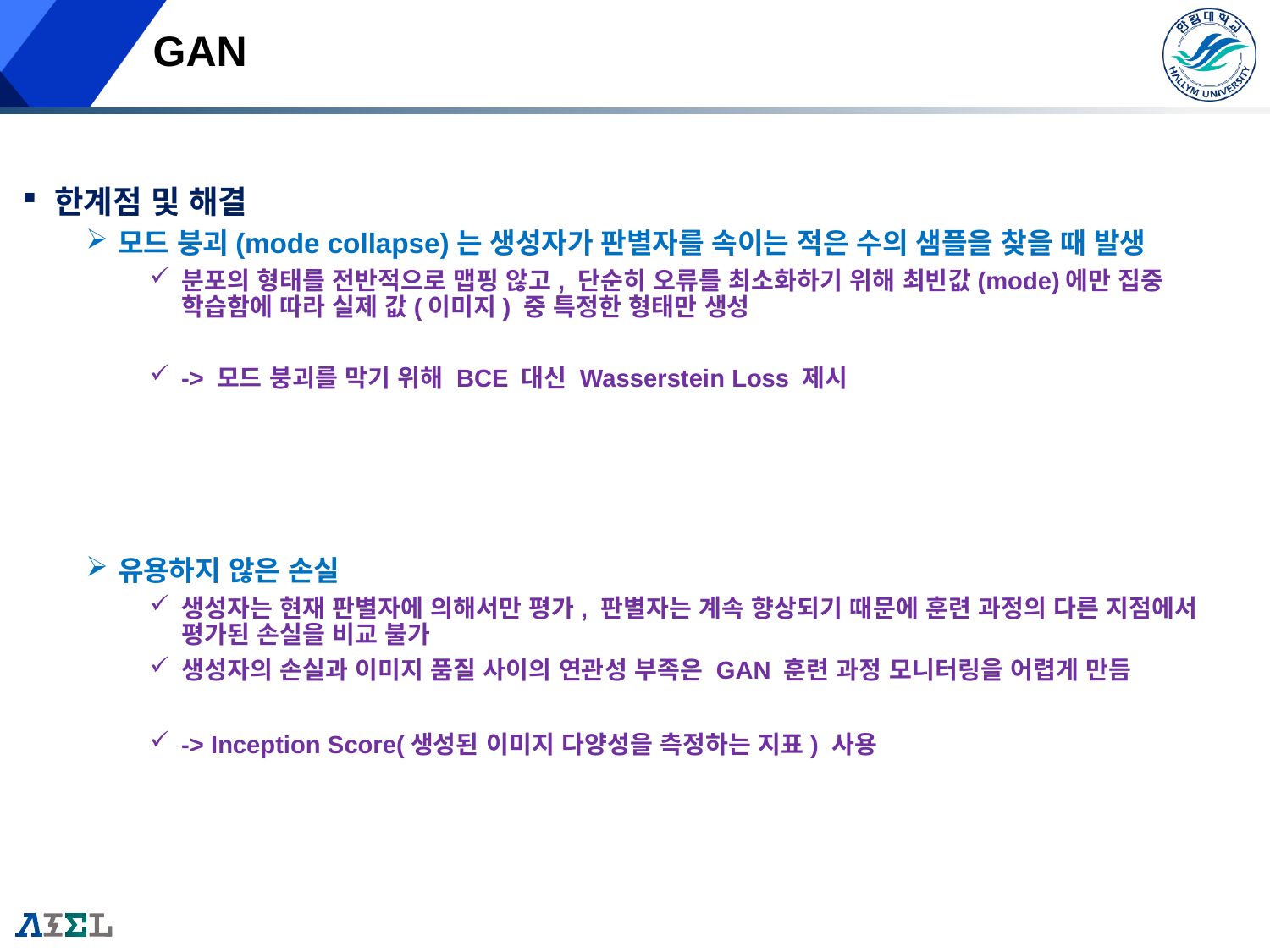

# GAN

한계점 및 해결
모드 붕괴(mode collapse)는 생성자가 판별자를 속이는 적은 수의 샘플을 찾을 때 발생
분포의 형태를 전반적으로 맵핑 않고, 단순히 오류를 최소화하기 위해 최빈값(mode)에만 집중 학습함에 따라 실제 값(이미지) 중 특정한 형태만 생성

-> 모드 붕괴를 막기 위해 BCE 대신 Wasserstein Loss 제시

유용하지 않은 손실
생성자는 현재 판별자에 의해서만 평가, 판별자는 계속 향상되기 때문에 훈련 과정의 다른 지점에서 평가된 손실을 비교 불가
생성자의 손실과 이미지 품질 사이의 연관성 부족은 GAN 훈련 과정 모니터링을 어렵게 만듬

-> Inception Score(생성된 이미지 다양성을 측정하는 지표) 사용